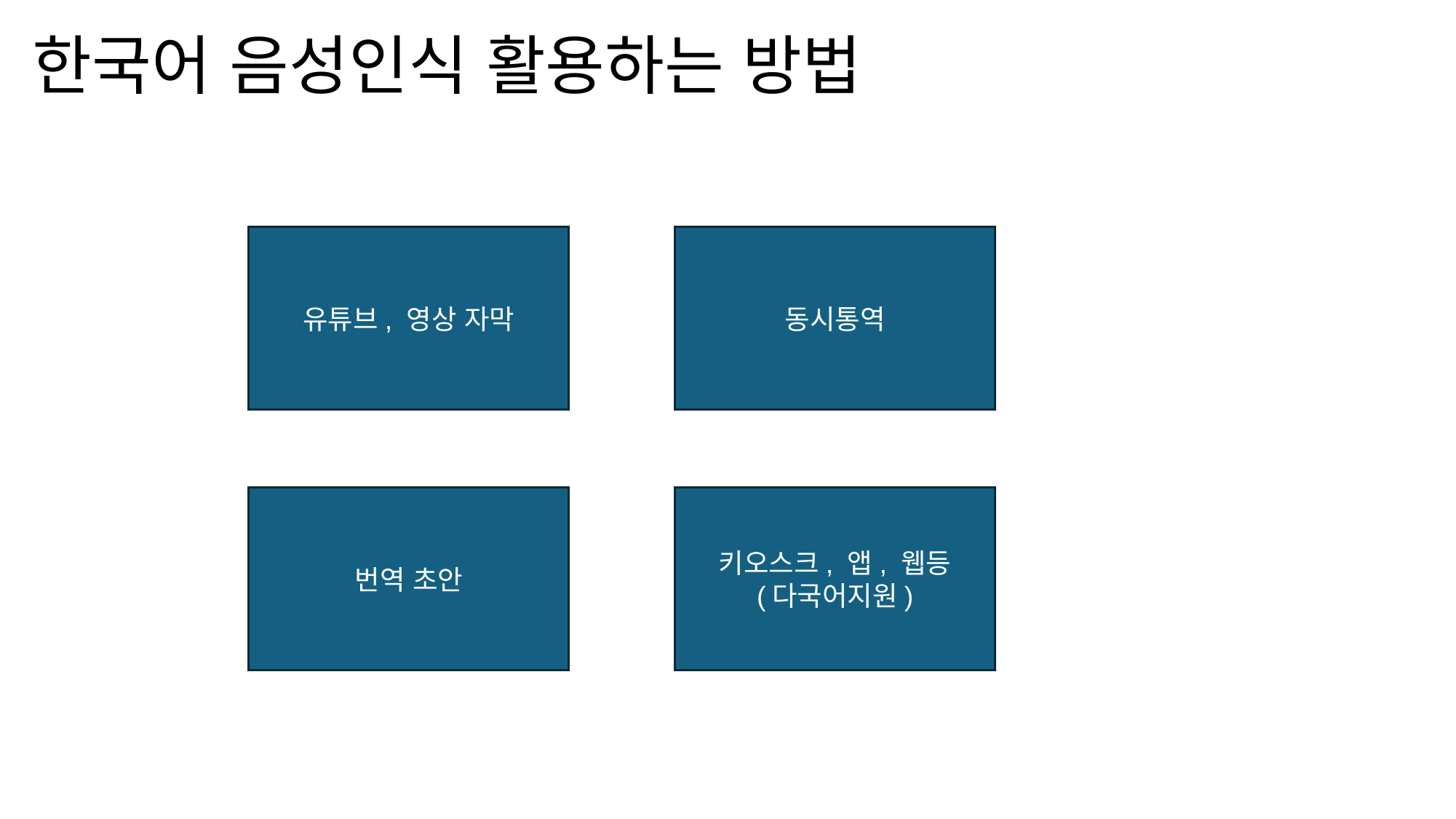

# 한국어 음성인식 활용하는 방법
유튜브, 영상 자막
동시통역
번역 초안
키오스크, 앱, 웹등
(다국어지원)